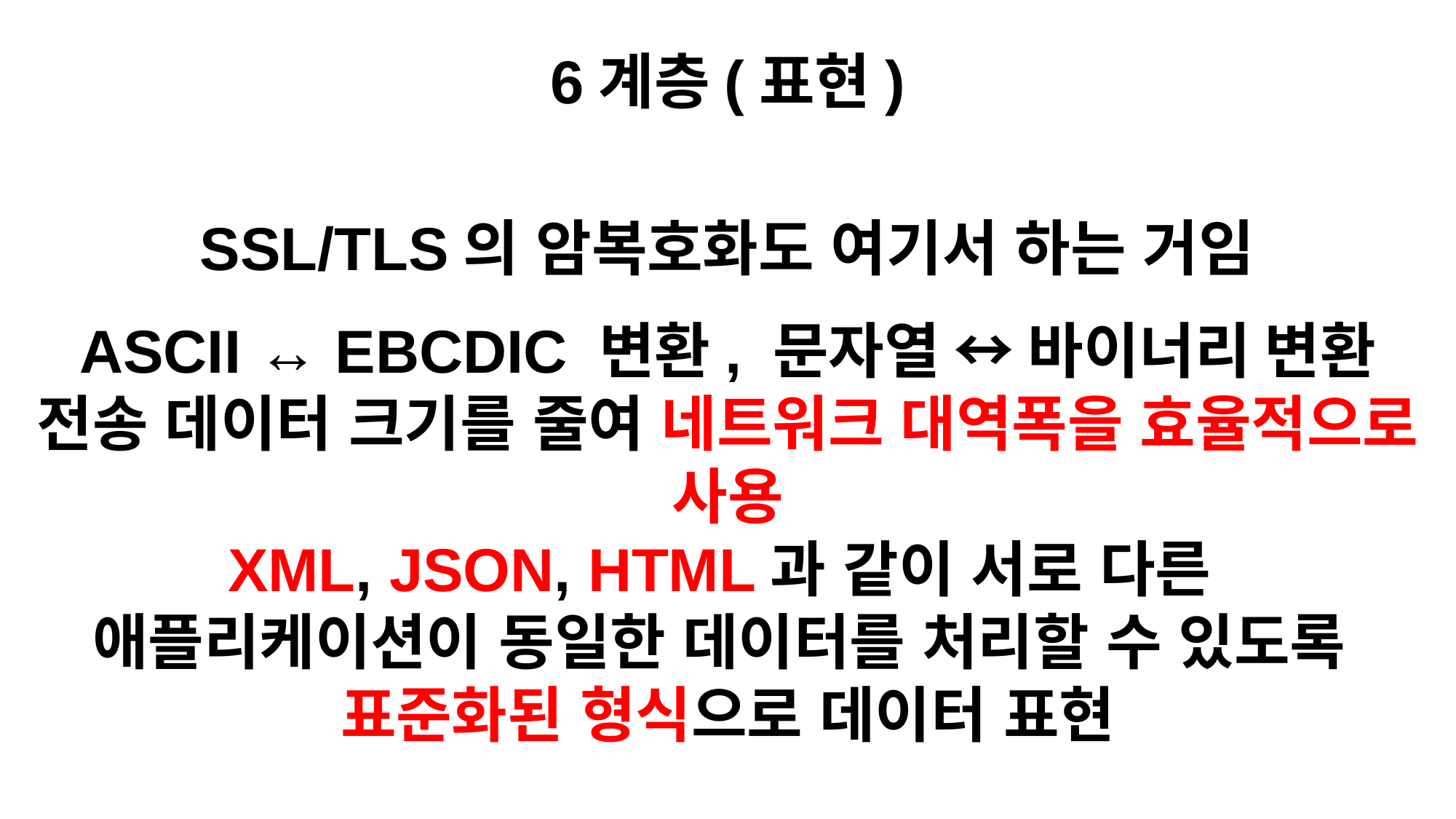

6계층(표현)
SSL/TLS의 암복호화도 여기서 하는 거임
ASCII ↔ EBCDIC 변환, 문자열 ↔ 바이너리 변환
전송 데이터 크기를 줄여 네트워크 대역폭을 효율적으로 사용
XML, JSON, HTML과 같이 서로 다른
애플리케이션이 동일한 데이터를 처리할 수 있도록
표준화된 형식으로 데이터 표현